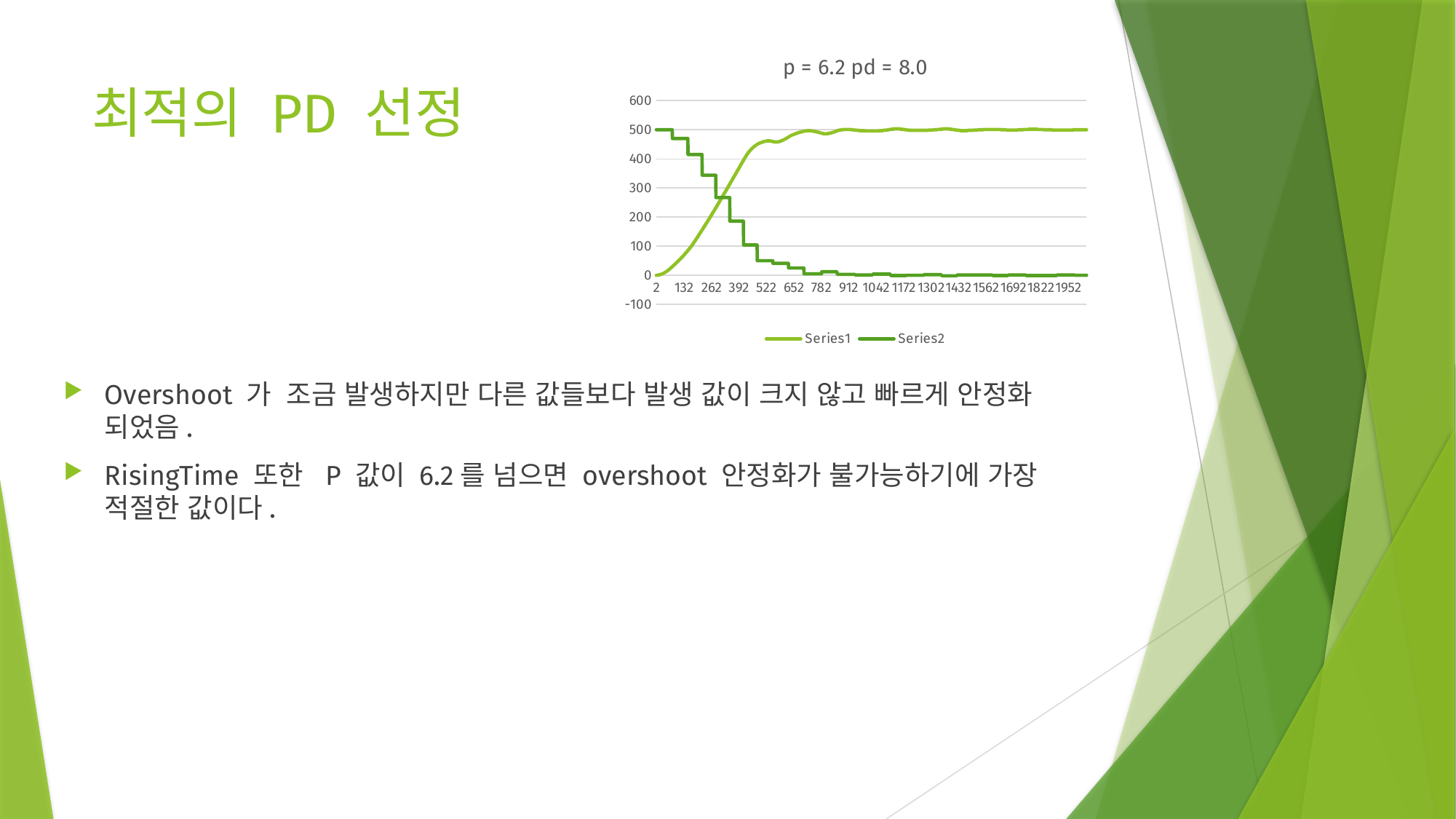

### Chart: p = 6.2 pd = 8.0

| Category |  |  |
|---|---|---|
# 최적의 PD 선정
Overshoot 가  조금 발생하지만 다른 값들보다 발생 값이 크지 않고 빠르게 안정화 되었음.
RisingTime 또한  P 값이 6.2를 넘으면 overshoot 안정화가 불가능하기에 가장 적절한 값이다.